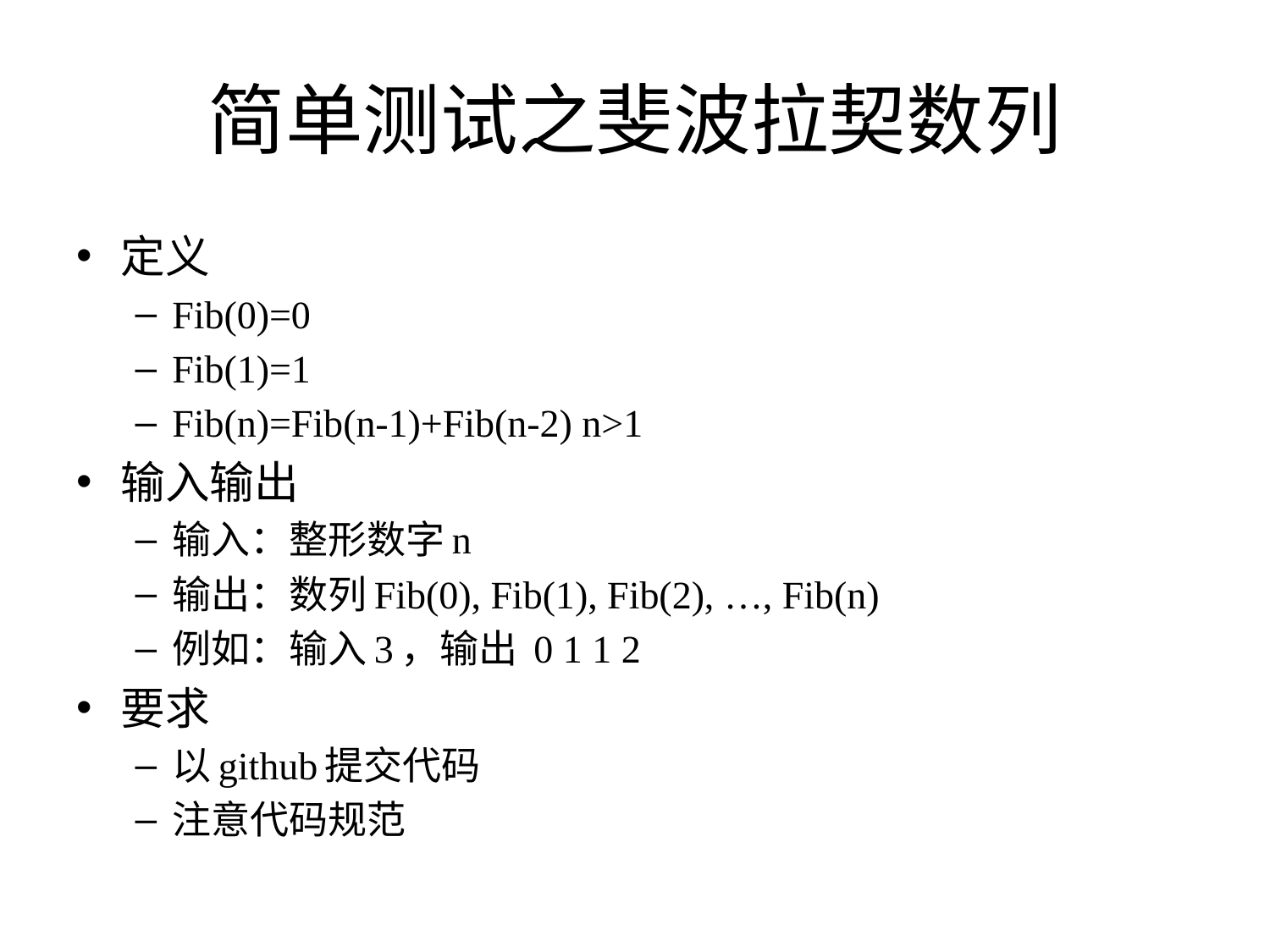

# 简单测试之斐波拉契数列
定义
Fib(0)=0
Fib(1)=1
Fib(n)=Fib(n-1)+Fib(n-2) n>1
输入输出
输入：整形数字n
输出：数列Fib(0), Fib(1), Fib(2), …, Fib(n)
例如：输入3，输出 0 1 1 2
要求
以github提交代码
注意代码规范